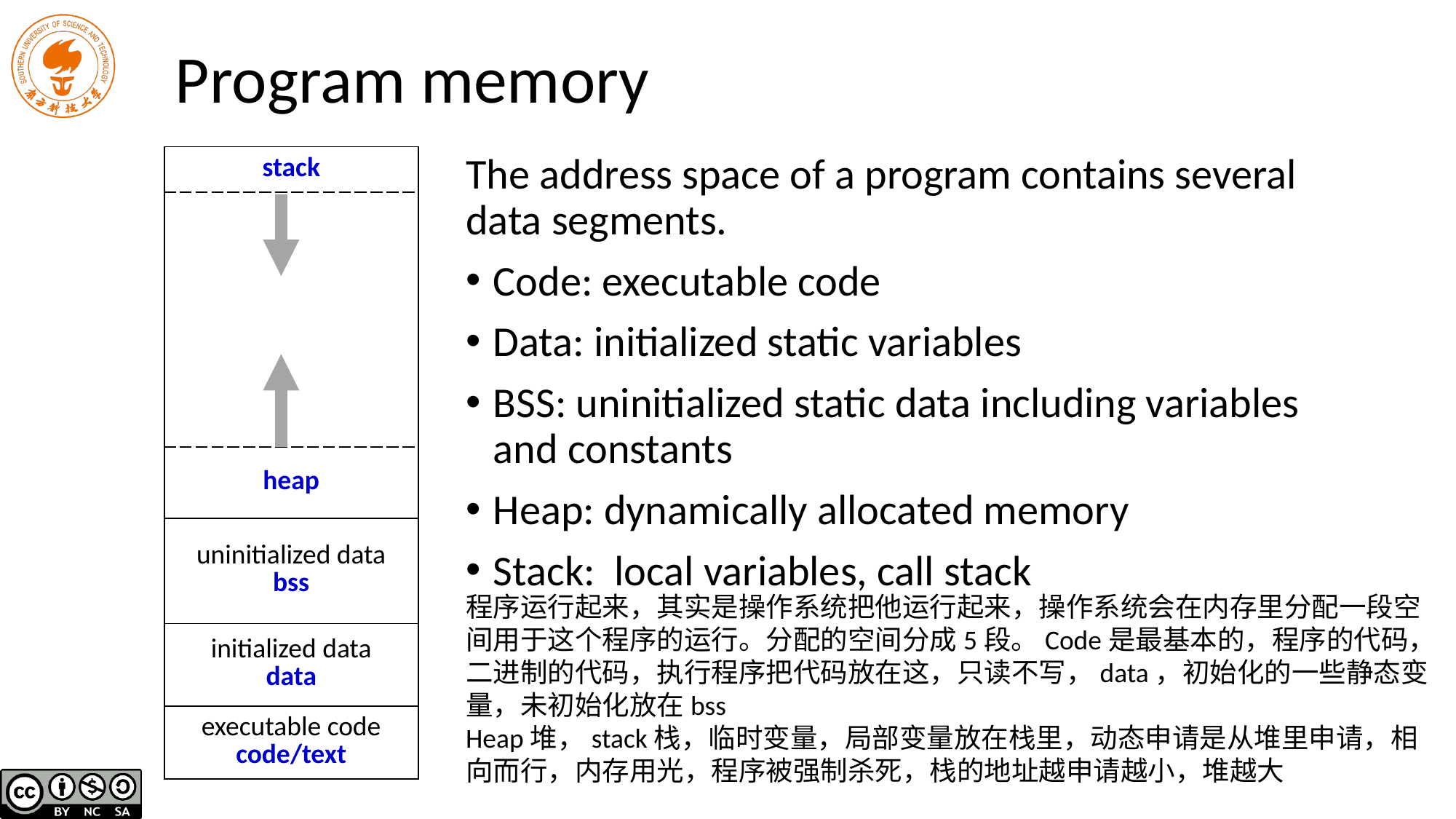

# Program memory
| stack |
| --- |
|  |
| heap |
| uninitialized data bss |
| initialized data data |
| executable code code/text |
The address space of a program contains several data segments.
Code: executable code
Data: initialized static variables
BSS: uninitialized static data including variables and constants
Heap: dynamically allocated memory
Stack:  local variables, call stack
程序运行起来，其实是操作系统把他运行起来，操作系统会在内存里分配一段空间用于这个程序的运行。分配的空间分成5段。Code是最基本的，程序的代码，二进制的代码，执行程序把代码放在这，只读不写，data，初始化的一些静态变量，未初始化放在bss
Heap堆，stack栈，临时变量，局部变量放在栈里，动态申请是从堆里申请，相向而行，内存用光，程序被强制杀死，栈的地址越申请越小，堆越大